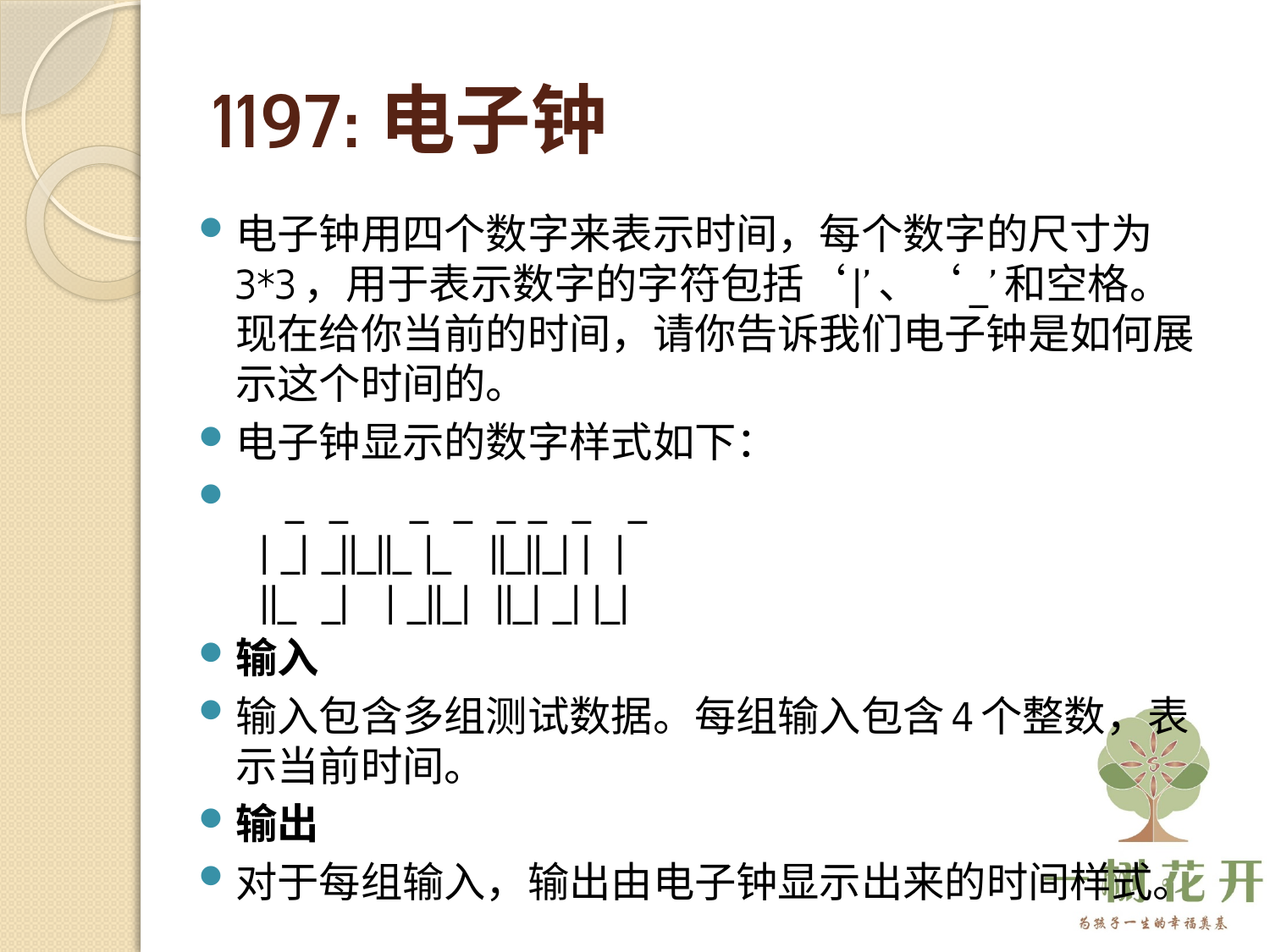

# 1197:电子钟
电子钟用四个数字来表示时间，每个数字的尺寸为3*3，用于表示数字的字符包括‘|’、‘_’和空格。
现在给你当前的时间，请你告诉我们电子钟是如何展示这个时间的。
电子钟显示的数字样式如下：
    _  _     _  _  _ _  _   _ 
  | _| _||_||_ |_   ||_||_| |  |
  ||_  _|   | _||_|  ||_| _| |_|
输入
输入包含多组测试数据。每组输入包含4个整数，表示当前时间。
输出
对于每组输入，输出由电子钟显示出来的时间样式。